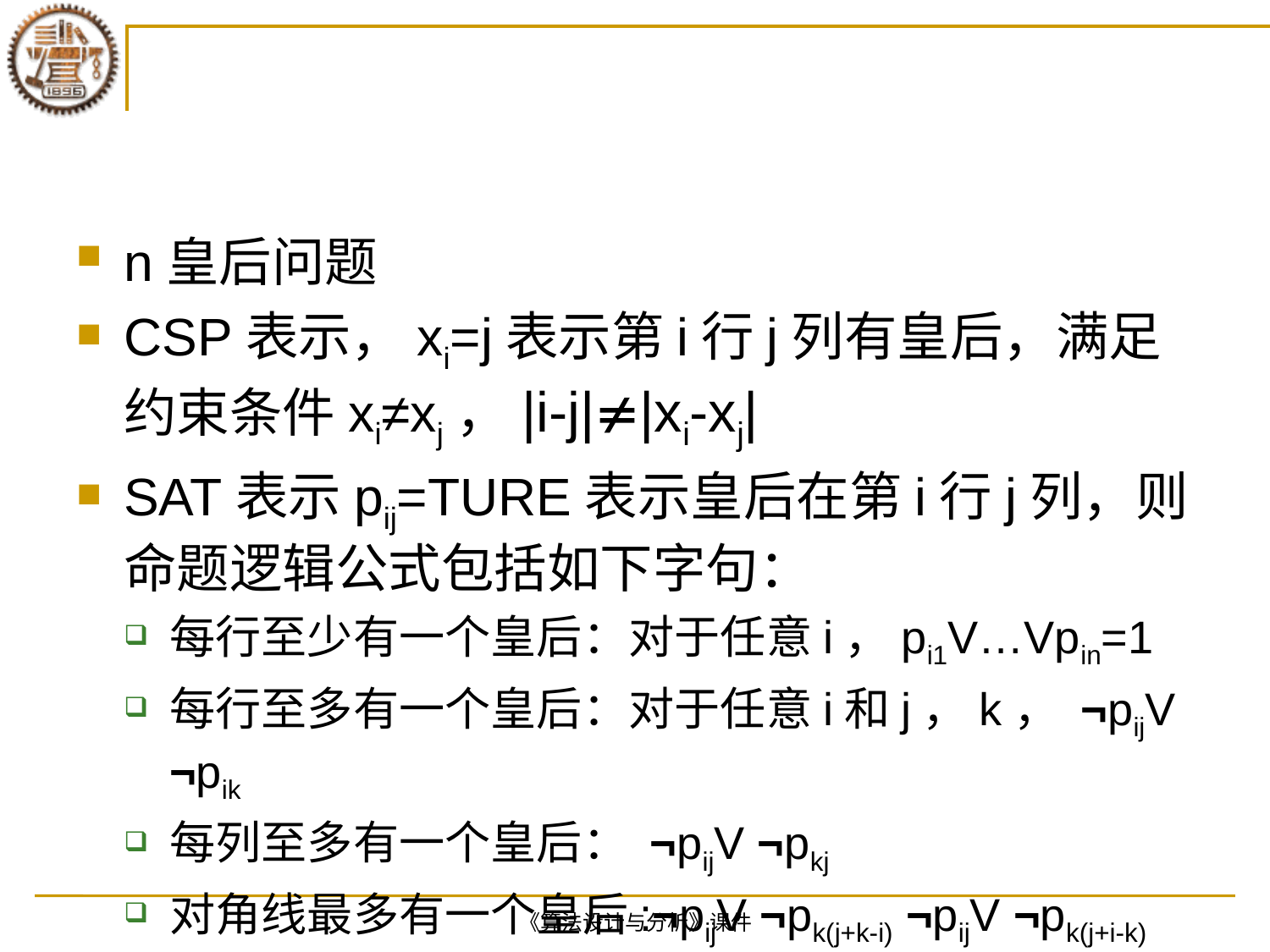

#
n皇后问题
CSP表示，xi=j表示第i行j列有皇后，满足约束条件xi≠xj，|i-j|≠|xi-xj|
SAT表示pij=TURE表示皇后在第i行j列，则命题逻辑公式包括如下字句：
每行至少有一个皇后：对于任意i，pi1V…Vpin=1
每行至多有一个皇后：对于任意i和j，k， ¬pijV ¬pik
每列至多有一个皇后： ¬pijV ¬pkj
对角线最多有一个皇后:¬pijV ¬pk(j+k-i) ¬pijV ¬pk(j+i-k)

《算法设计与分析》课件
20